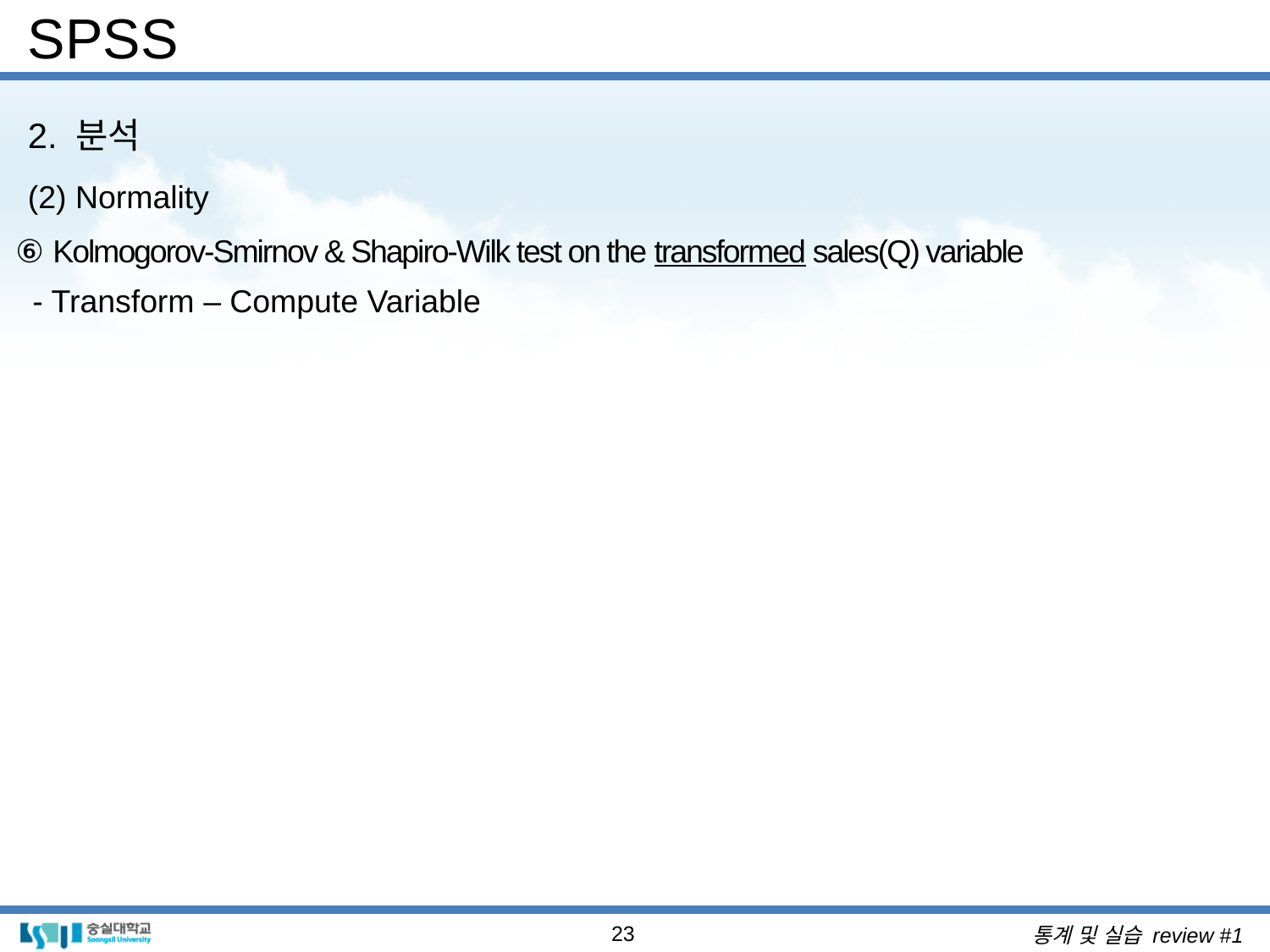

# SPSS
2. 분석
(2) Normality
⑥ Kolmogorov-Smirnov & Shapiro-Wilk test on the transformed sales(Q) variable
- Transform – Compute Variable
23